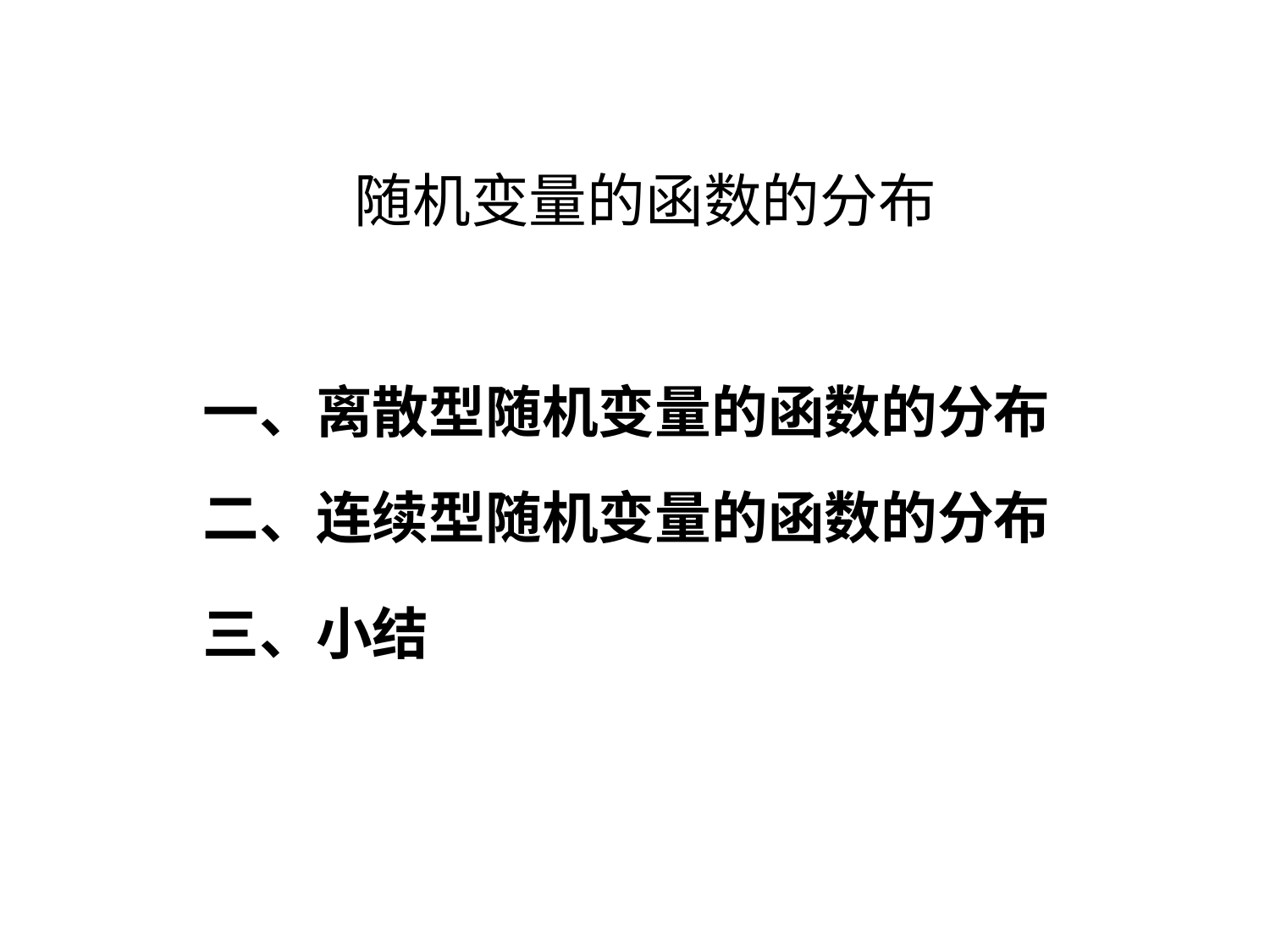

# 随机变量的函数的分布
一、离散型随机变量的函数的分布

二、连续型随机变量的函数的分布

三、小结